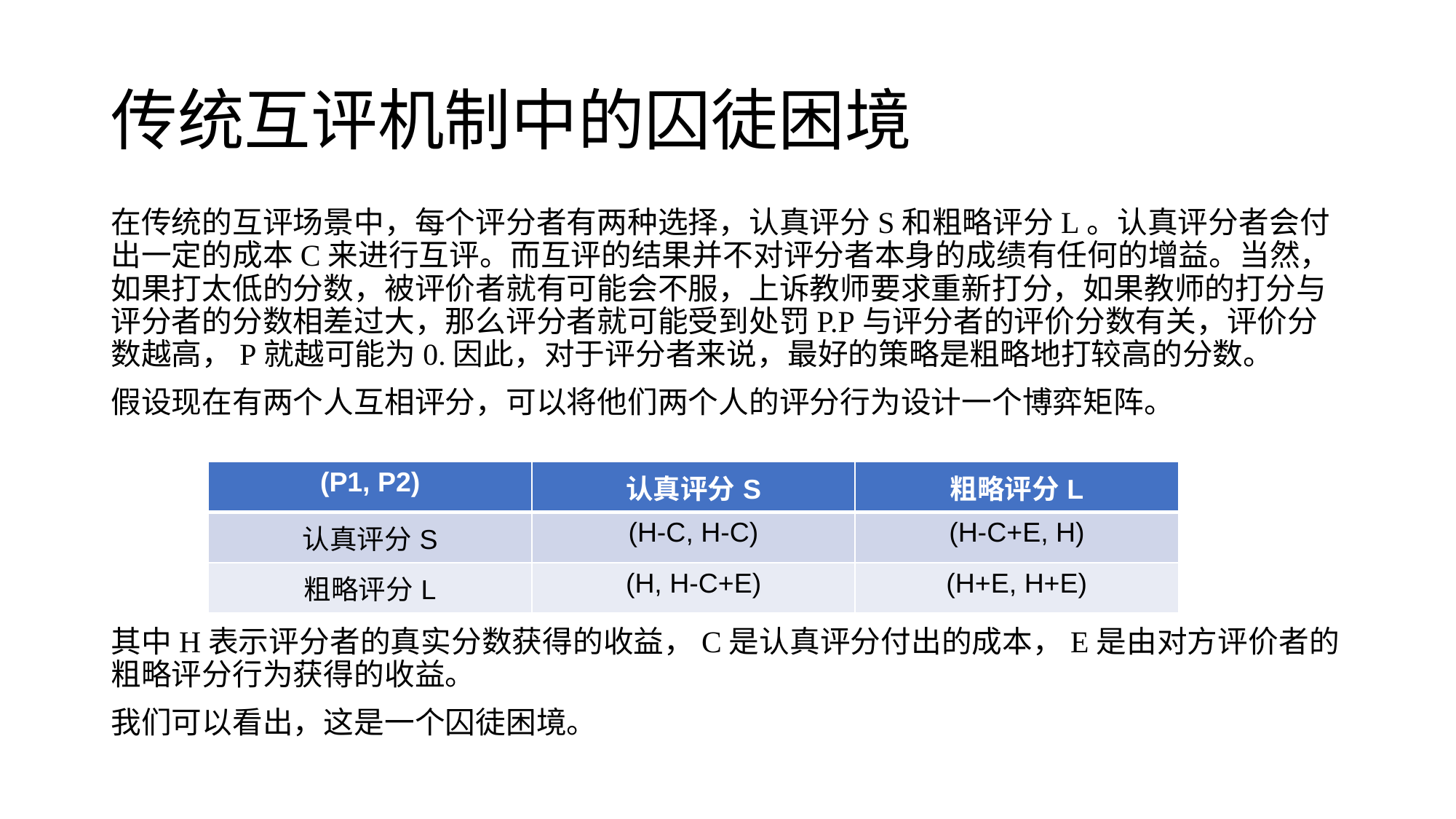

# 传统互评机制中的囚徒困境
在传统的互评场景中，每个评分者有两种选择，认真评分S和粗略评分L。认真评分者会付出一定的成本C来进行互评。而互评的结果并不对评分者本身的成绩有任何的增益。当然，如果打太低的分数，被评价者就有可能会不服，上诉教师要求重新打分，如果教师的打分与评分者的分数相差过大，那么评分者就可能受到处罚P.P与评分者的评价分数有关，评价分数越高，P就越可能为0.因此，对于评分者来说，最好的策略是粗略地打较高的分数。
假设现在有两个人互相评分，可以将他们两个人的评分行为设计一个博弈矩阵。

其中H表示评分者的真实分数获得的收益，C是认真评分付出的成本，E是由对方评价者的粗略评分行为获得的收益。
我们可以看出，这是一个囚徒困境。
| (P1, P2) | 认真评分S | 粗略评分L |
| --- | --- | --- |
| 认真评分S | (H-C, H-C) | (H-C+E, H) |
| 粗略评分L | (H, H-C+E) | (H+E, H+E) |